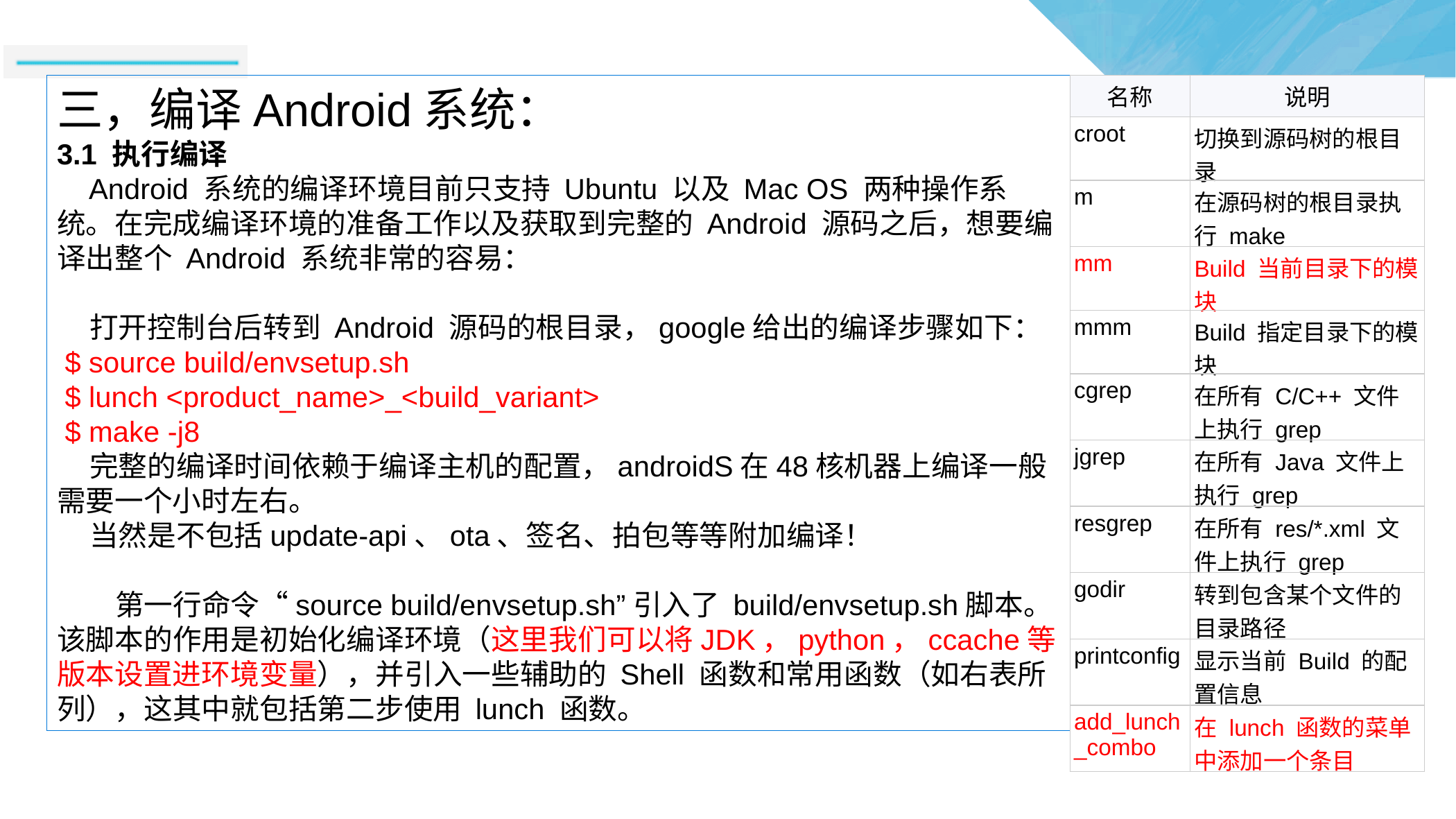

表一：build/envsetup.sh中定义的常用函数

| 名称 | 说明 |
| --- | --- |
| croot | 切换到源码树的根目录 |
| m | 在源码树的根目录执行 make |
| mm | Build 当前目录下的模块 |
| mmm | Build 指定目录下的模块 |
| cgrep | 在所有 C/C++ 文件上执行 grep |
| jgrep | 在所有 Java 文件上执行 grep |
| resgrep | 在所有 res/\*.xml 文件上执行 grep |
| godir | 转到包含某个文件的目录路径 |
| printconfig | 显示当前 Build 的配置信息 |
| add\_lunch\_combo | 在 lunch 函数的菜单中添加一个条目 |
三，编译Android系统：
3.1 执行编译
    Android 系统的编译环境目前只支持 Ubuntu 以及 Mac OS 两种操作系统。在完成编译环境的准备工作以及获取到完整的 Android 源码之后，想要编译出整个 Android 系统非常的容易：

    打开控制台后转到 Android 源码的根目录，google给出的编译步骤如下：
 $ source build/envsetup.sh
 $ lunch <product_name>_<build_variant>
 $ make -j8
    完整的编译时间依赖于编译主机的配置，androidS在48核机器上编译一般需要一个小时左右。
    当然是不包括update-api、ota、签名、拍包等等附加编译！

        第一行命令“source build/envsetup.sh”引入了 build/envsetup.sh脚本。该脚本的作用是初始化编译环境（这里我们可以将JDK，python，ccache等版本设置进环境变量），并引入一些辅助的 Shell 函数和常用函数（如右表所列），这其中就包括第二步使用 lunch 函数。